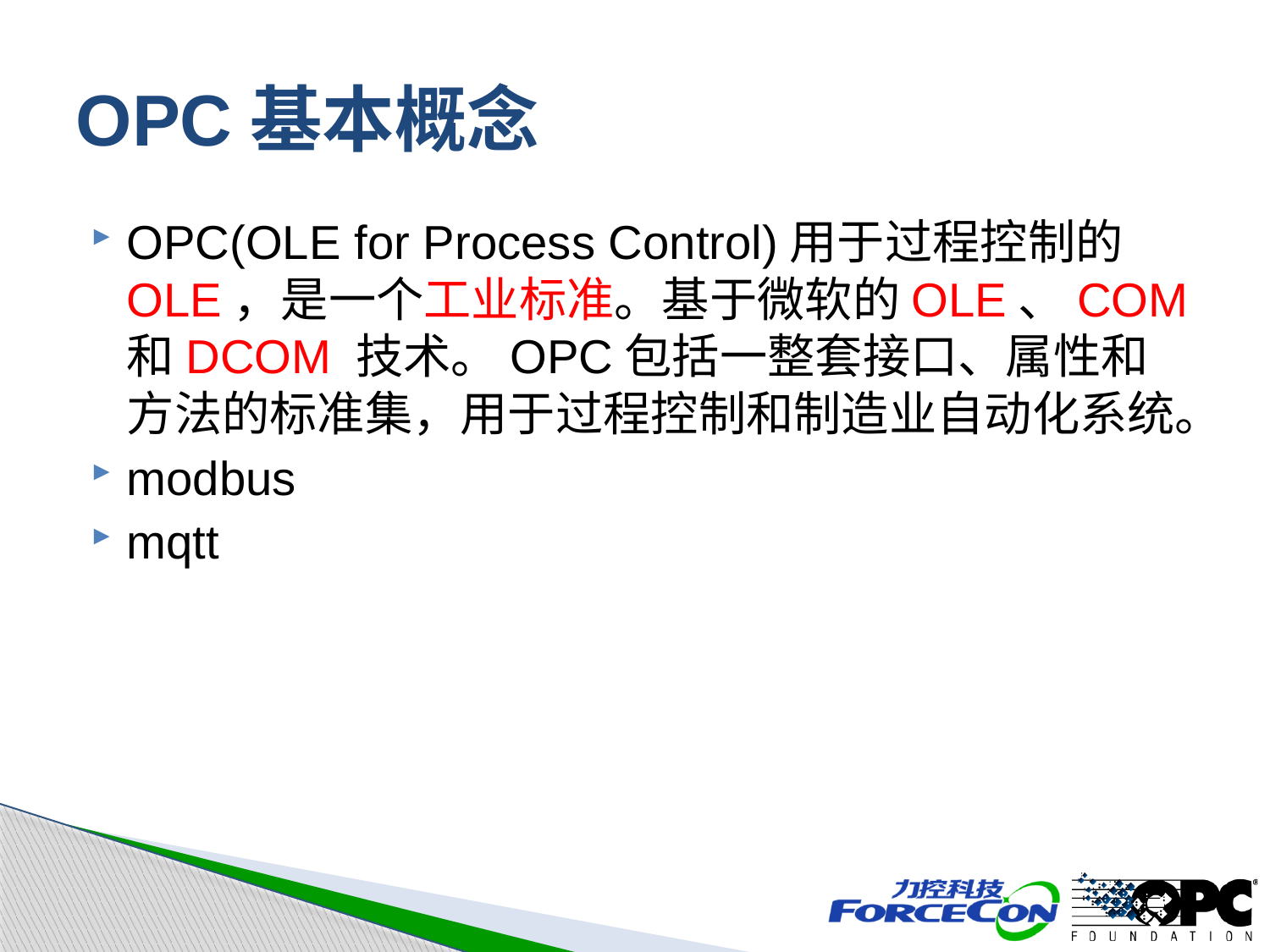

# OPC基本概念
OPC(OLE for Process Control)用于过程控制的OLE，是一个工业标准。基于微软的OLE、COM 和DCOM 技术。OPC包括一整套接口、属性和方法的标准集，用于过程控制和制造业自动化系统。
modbus
mqtt

5